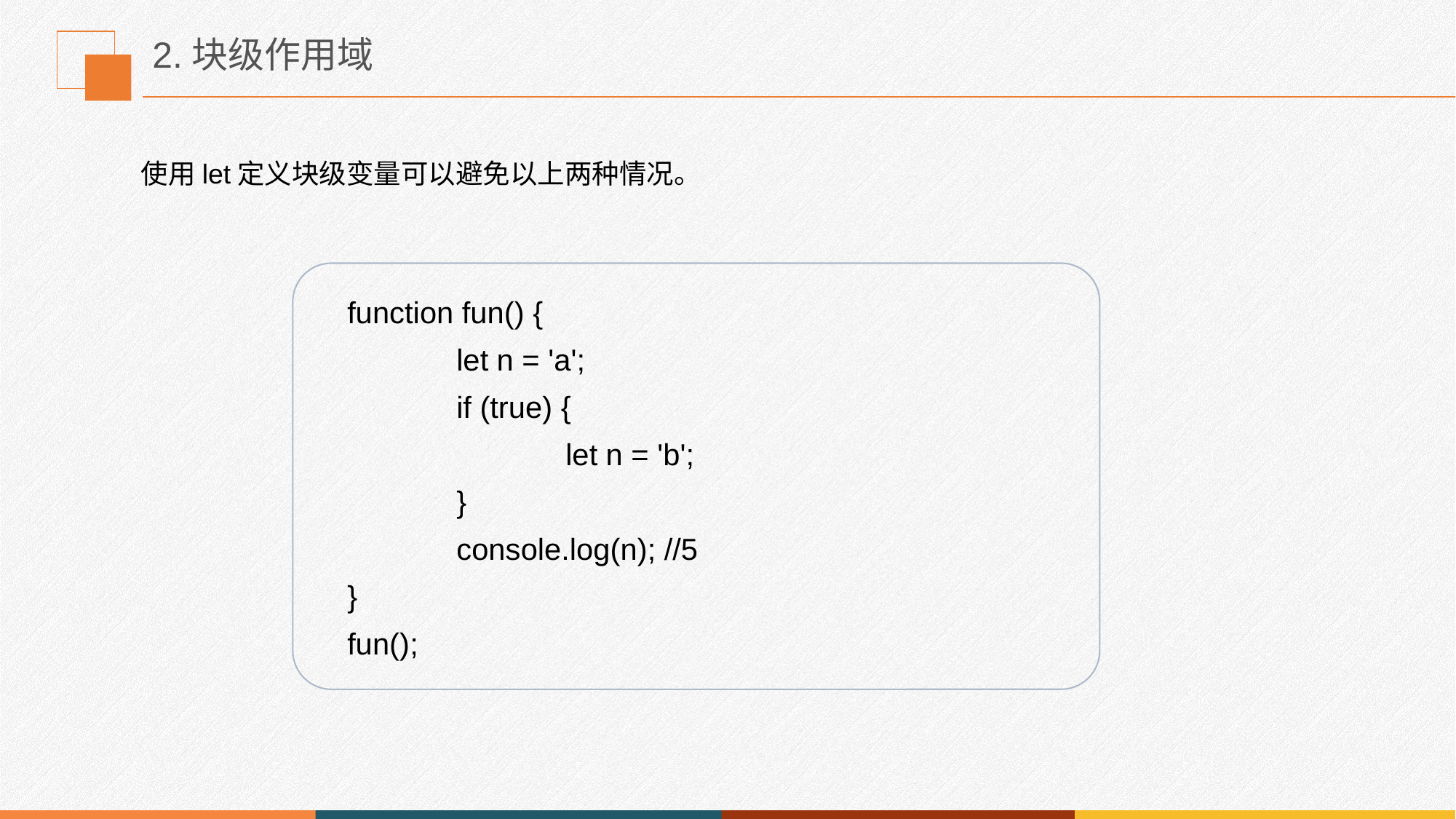

# 2.块级作用域
使用let定义块级变量可以避免以上两种情况。

function fun() {
	let n = 'a';
	if (true) {
		let n = 'b';
	}
	console.log(n); //5
}
fun();